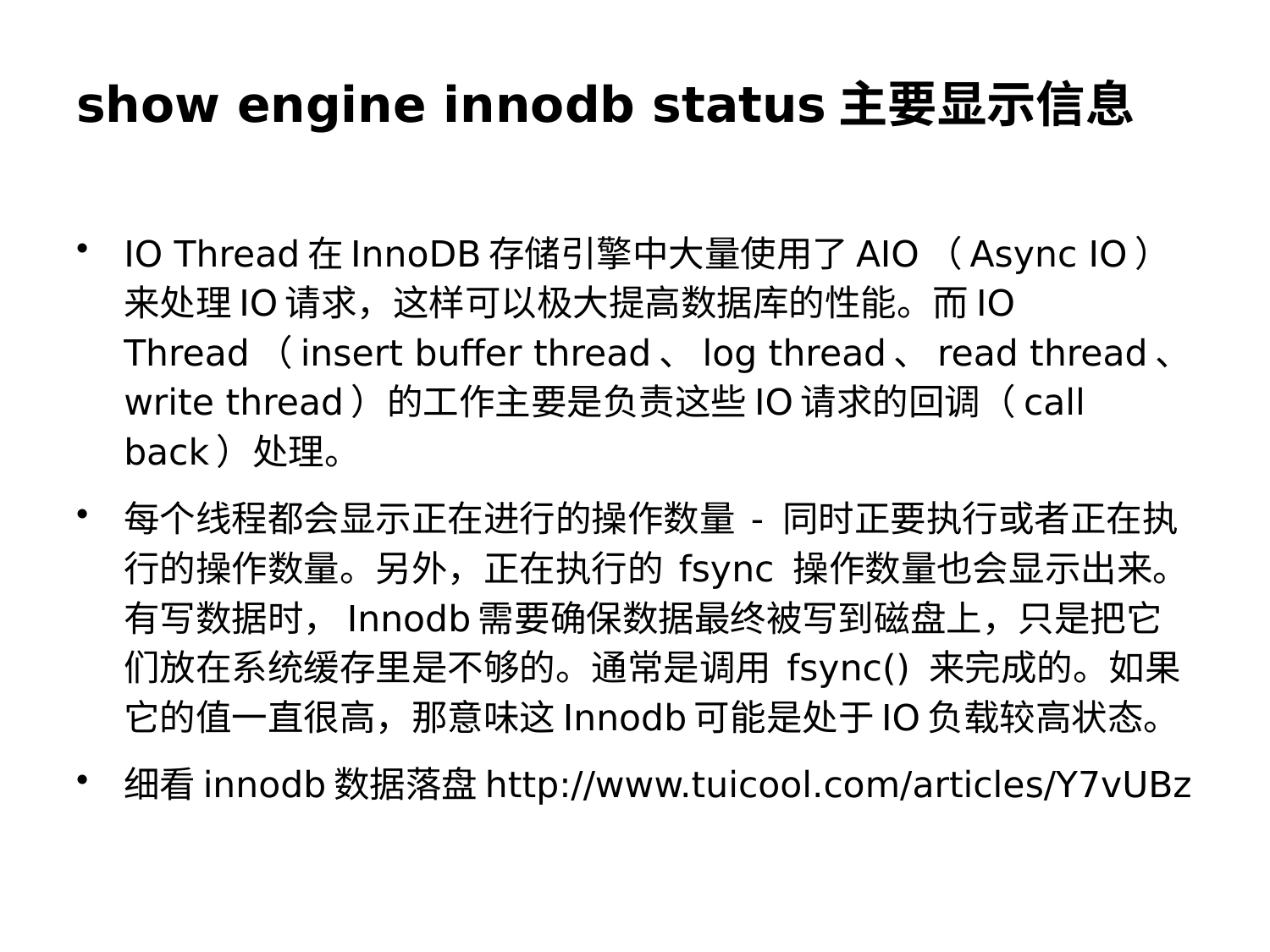

# show engine innodb status主要显示信息
IO Thread在InnoDB存储引擎中大量使用了AIO（Async IO）来处理IO请求，这样可以极大提高数据库的性能。而IO Thread（insert buffer thread、log thread、read thread、write thread）的工作主要是负责这些IO请求的回调（call back）处理。
每个线程都会显示正在进行的操作数量 - 同时正要执行或者正在执行的操作数量。另外，正在执行的 fsync 操作数量也会显示出来。有写数据时，Innodb需要确保数据最终被写到磁盘上，只是把它们放在系统缓存里是不够的。通常是调用 fsync() 来完成的。如果它的值一直很高，那意味这Innodb可能是处于IO负载较高状态。
细看innodb数据落盘http://www.tuicool.com/articles/Y7vUBz